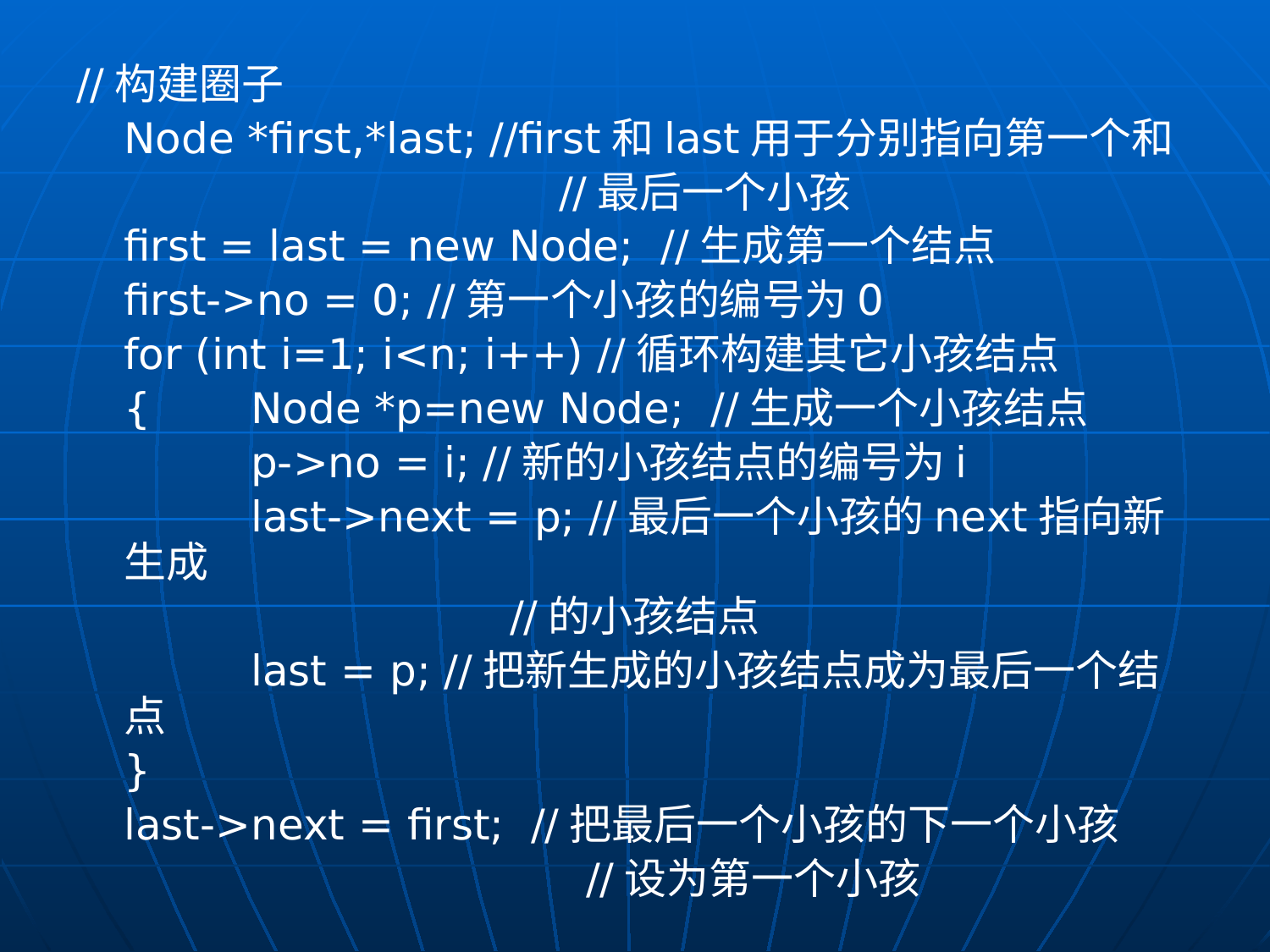

//构建圈子
	Node *first,*last; //first和last用于分别指向第一个和
				    //最后一个小孩
	first = last = new Node;  //生成第一个结点
	first->no = 0; //第一个小孩的编号为0
	for (int i=1; i<n; i++) //循环构建其它小孩结点
	{	Node *p=new Node;  //生成一个小孩结点
		p->no = i; //新的小孩结点的编号为i
		last->next = p; //最后一个小孩的next指向新生成
                                //的小孩结点
		last = p; //把新生成的小孩结点成为最后一个结点
	}
	last->next = first;  //把最后一个小孩的下一个小孩
 				      //设为第一个小孩